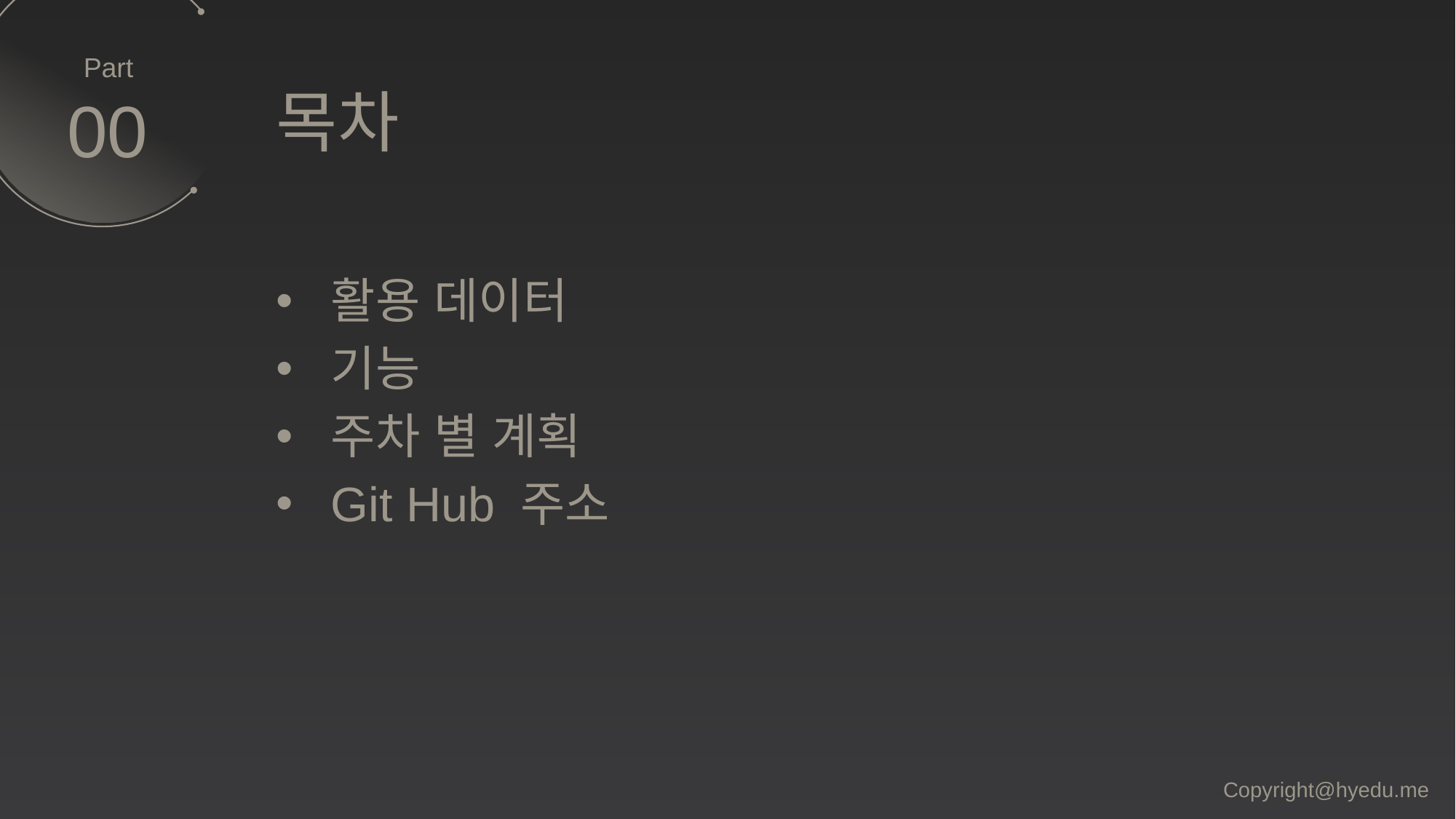

목차
00
활용 데이터
기능
주차 별 계획
Git Hub 주소